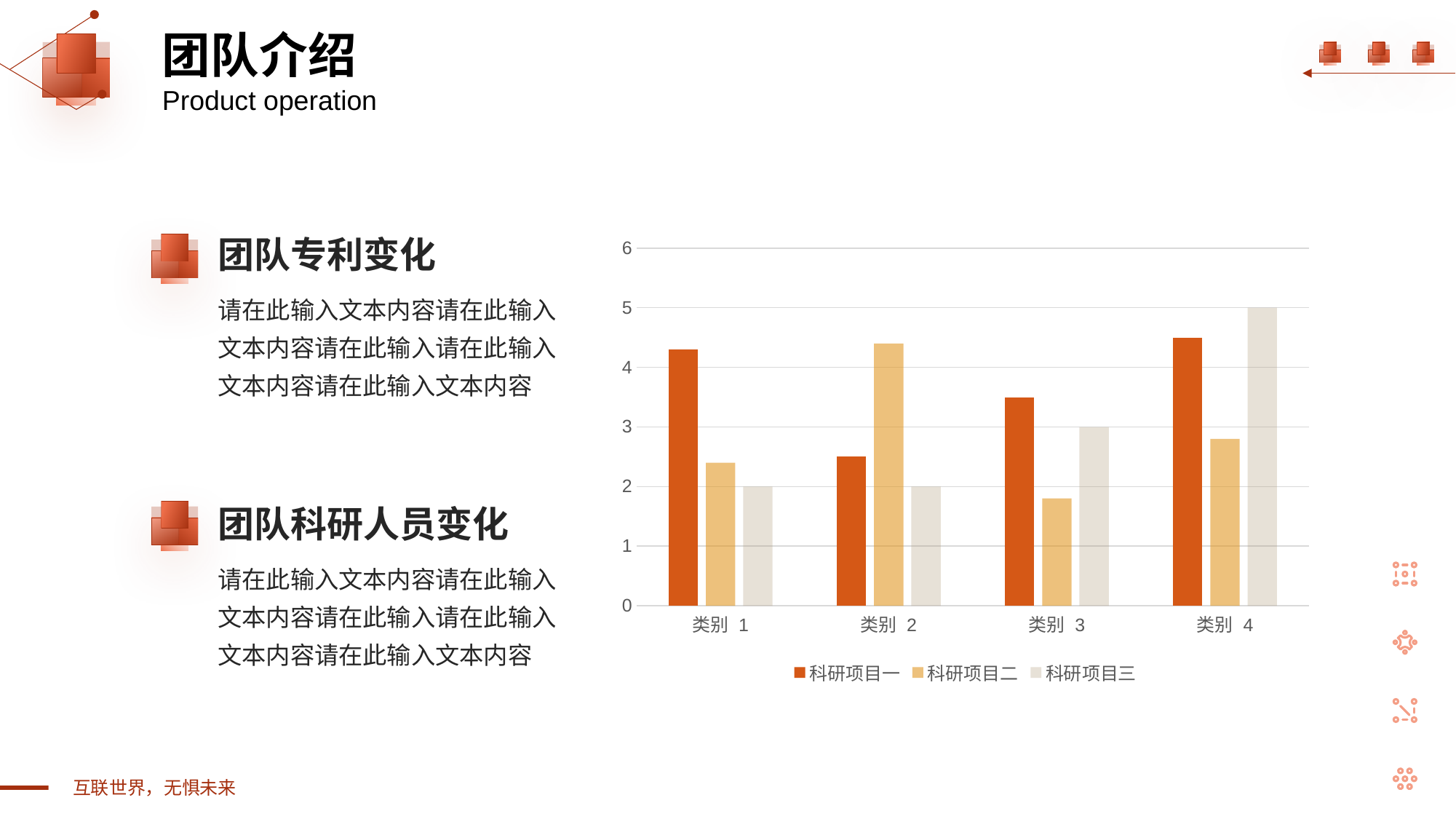

团队介绍
Product operation
团队专利变化

### Chart

| Category | 科研项目一 | 科研项目二 | 科研项目三 |
|---|---|---|---|
| 类别 1 | 4.3 | 2.4 | 2.0 |
| 类别 2 | 2.5 | 4.4 | 2.0 |
| 类别 3 | 3.5 | 1.8 | 3.0 |
| 类别 4 | 4.5 | 2.8 | 5.0 |

请在此输入文本内容请在此输入文本内容请在此输入请在此输入文本内容请在此输入文本内容
团队科研人员变化

请在此输入文本内容请在此输入文本内容请在此输入请在此输入文本内容请在此输入文本内容